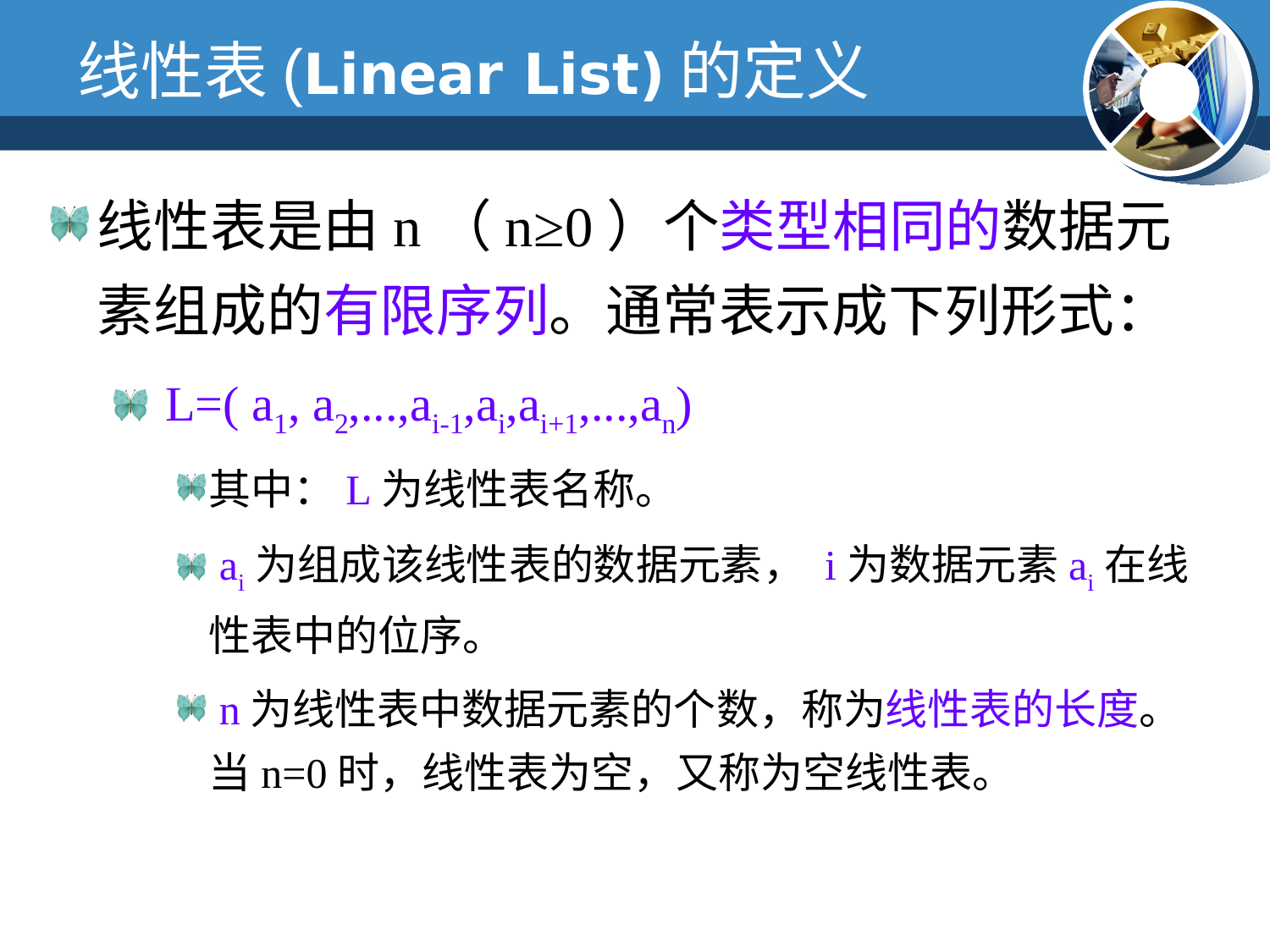

线性表(Linear List)的定义
线性表是由n（n≥0）个类型相同的数据元素组成的有限序列。通常表示成下列形式：
 L=( a1, a2,...,ai-1,ai,ai+1,...,an)
其中：L为线性表名称。
 ai为组成该线性表的数据元素， i为数据元素ai在线性表中的位序。
 n为线性表中数据元素的个数，称为线性表的长度。当n=0时，线性表为空，又称为空线性表。